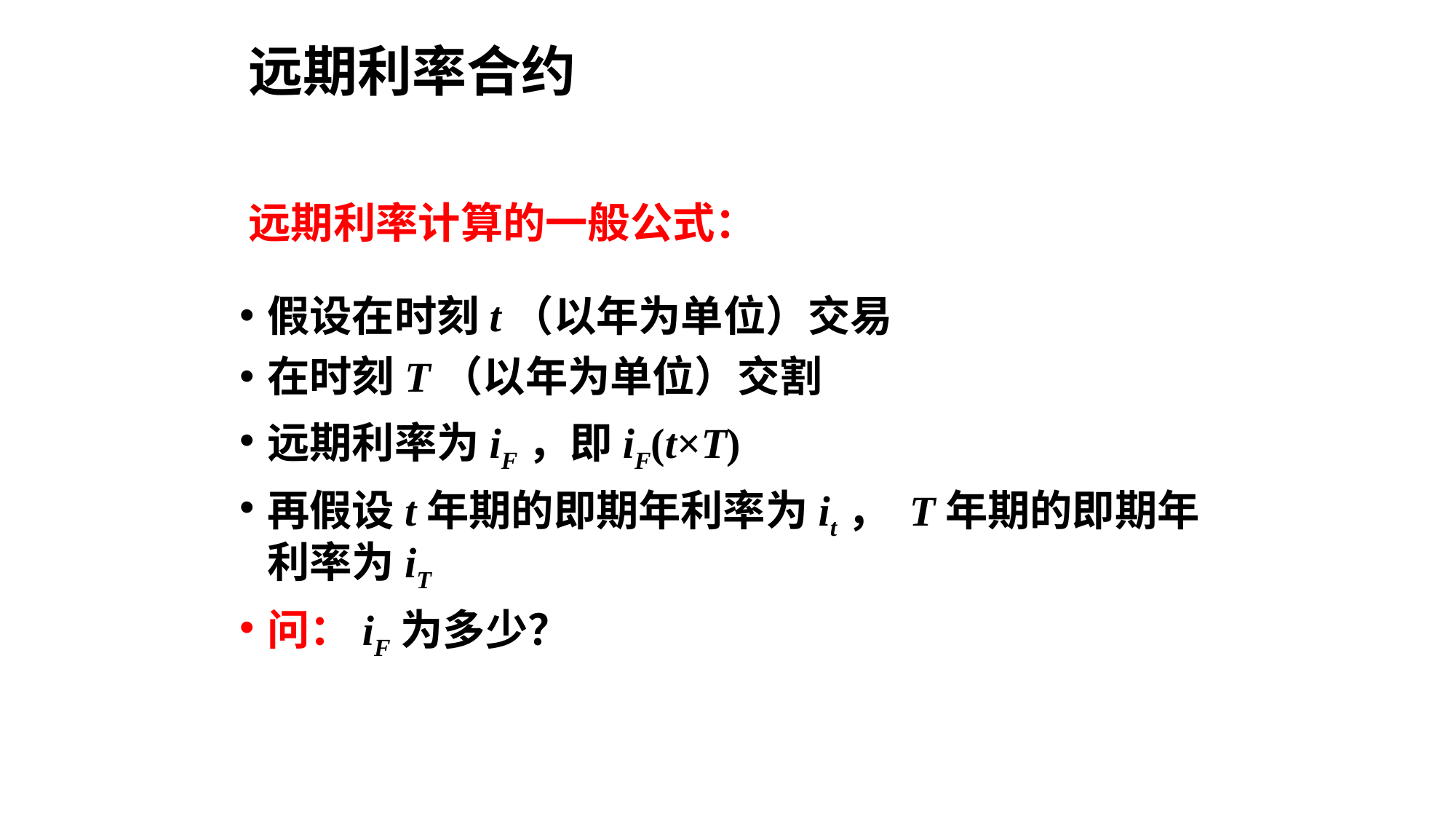

远期利率合约
# 远期利率计算的一般公式：
假设在时刻t（以年为单位）交易
在时刻T（以年为单位）交割
远期利率为iF，即iF(t×T)
再假设t年期的即期年利率为it， T年期的即期年利率为iT
问：iF为多少？